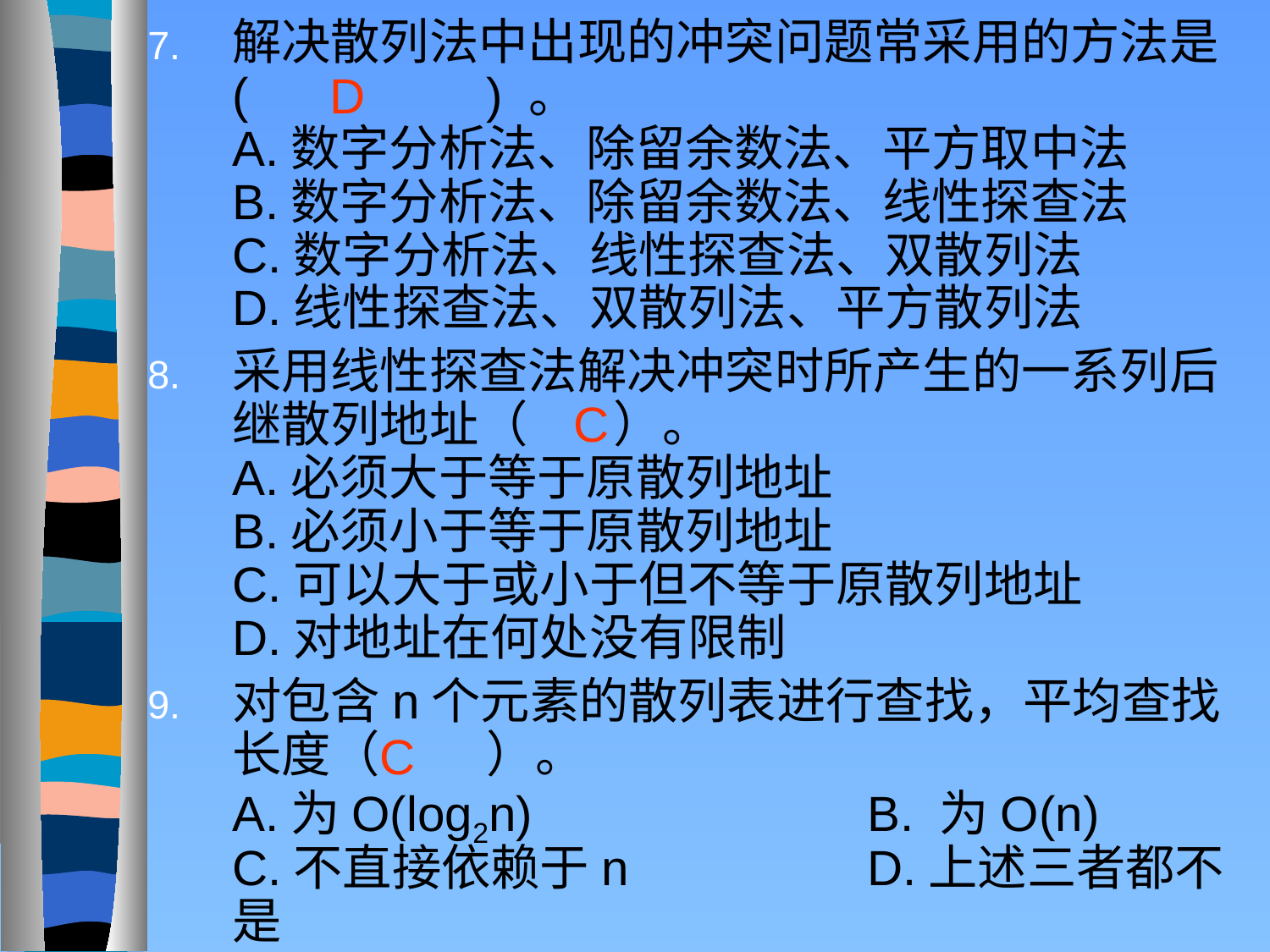

解决散列法中出现的冲突问题常采用的方法是(		) 。
A.数字分析法、除留余数法、平方取中法
B.数字分析法、除留余数法、线性探查法
C.数字分析法、线性探查法、双散列法
D.线性探查法、双散列法、平方散列法
采用线性探查法解决冲突时所产生的一系列后继散列地址（	）。
A.必须大于等于原散列地址
B.必须小于等于原散列地址
C.可以大于或小于但不等于原散列地址
D.对地址在何处没有限制
对包含n个元素的散列表进行查找，平均查找长度（	）。
A.为O(log2n)			B. 为O(n)
C.不直接依赖于n		D.上述三者都不是
D
C
C